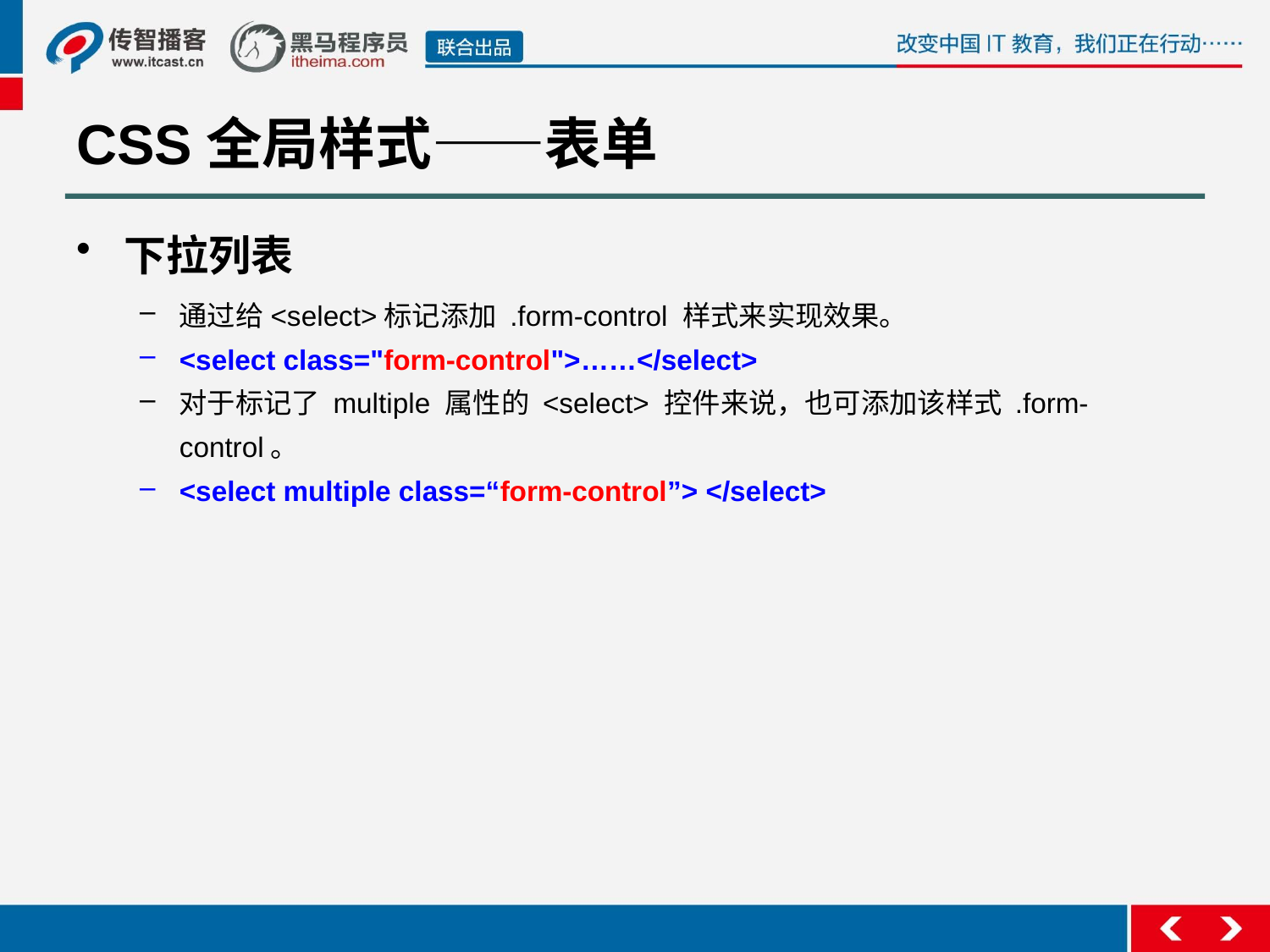

# CSS全局样式——表单
下拉列表
通过给<select>标记添加 .form-control 样式来实现效果。
<select class="form-control">……</select>
对于标记了 multiple 属性的 <select> 控件来说，也可添加该样式 .form-control。
<select multiple class=“form-control”> </select>